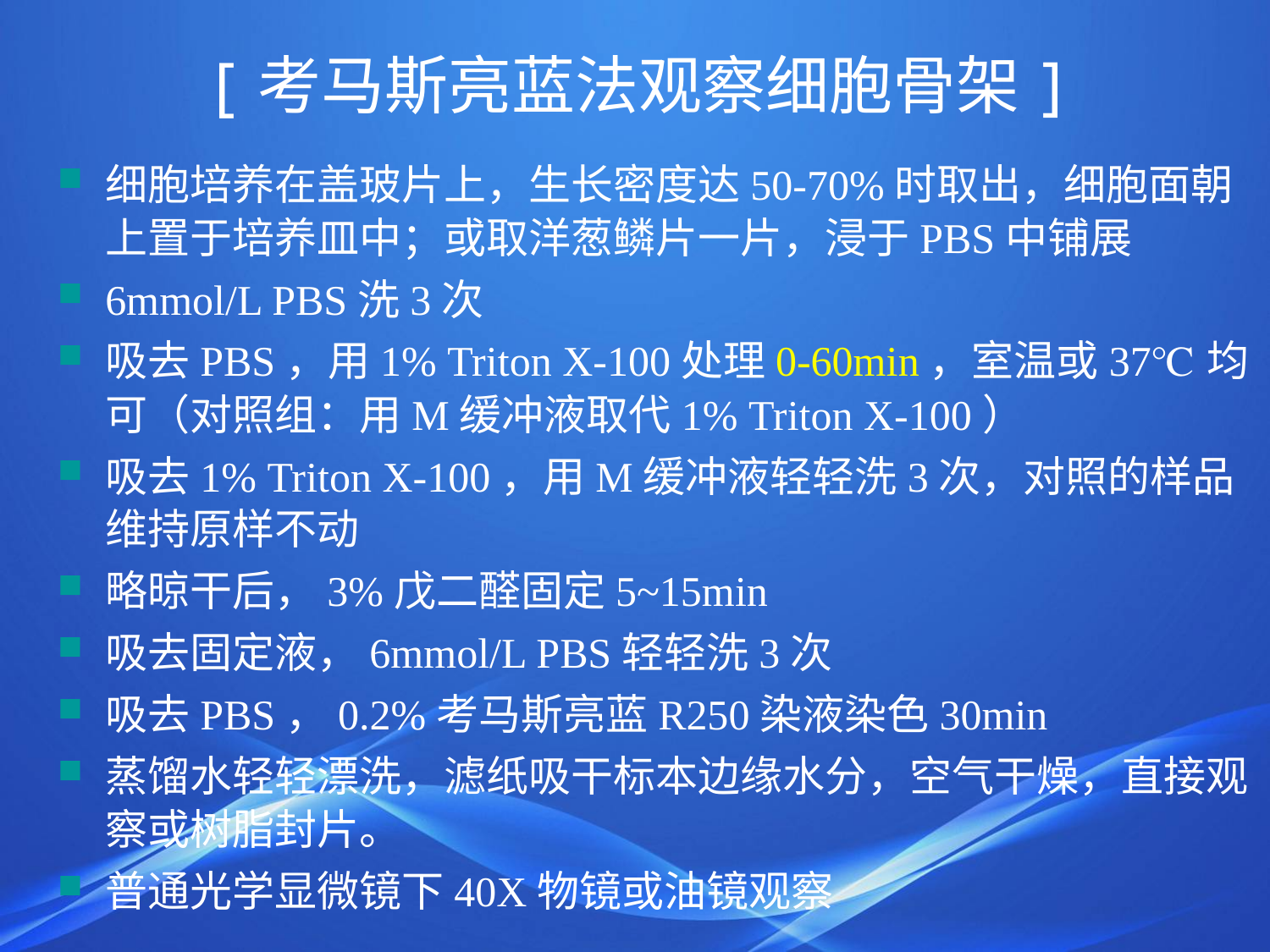

# [考马斯亮蓝法观察细胞骨架]
细胞培养在盖玻片上，生长密度达50-70%时取出，细胞面朝上置于培养皿中；或取洋葱鳞片一片，浸于PBS中铺展
6mmol/L PBS洗3次
吸去PBS，用1% Triton X-100处理0-60min，室温或37℃均可（对照组：用M缓冲液取代1% Triton X-100）
吸去1% Triton X-100，用M缓冲液轻轻洗3次，对照的样品维持原样不动
略晾干后，3%戊二醛固定5~15min
吸去固定液，6mmol/L PBS轻轻洗3次
吸去PBS，0.2%考马斯亮蓝R250染液染色30min
蒸馏水轻轻漂洗，滤纸吸干标本边缘水分，空气干燥，直接观察或树脂封片。
普通光学显微镜下40X物镜或油镜观察